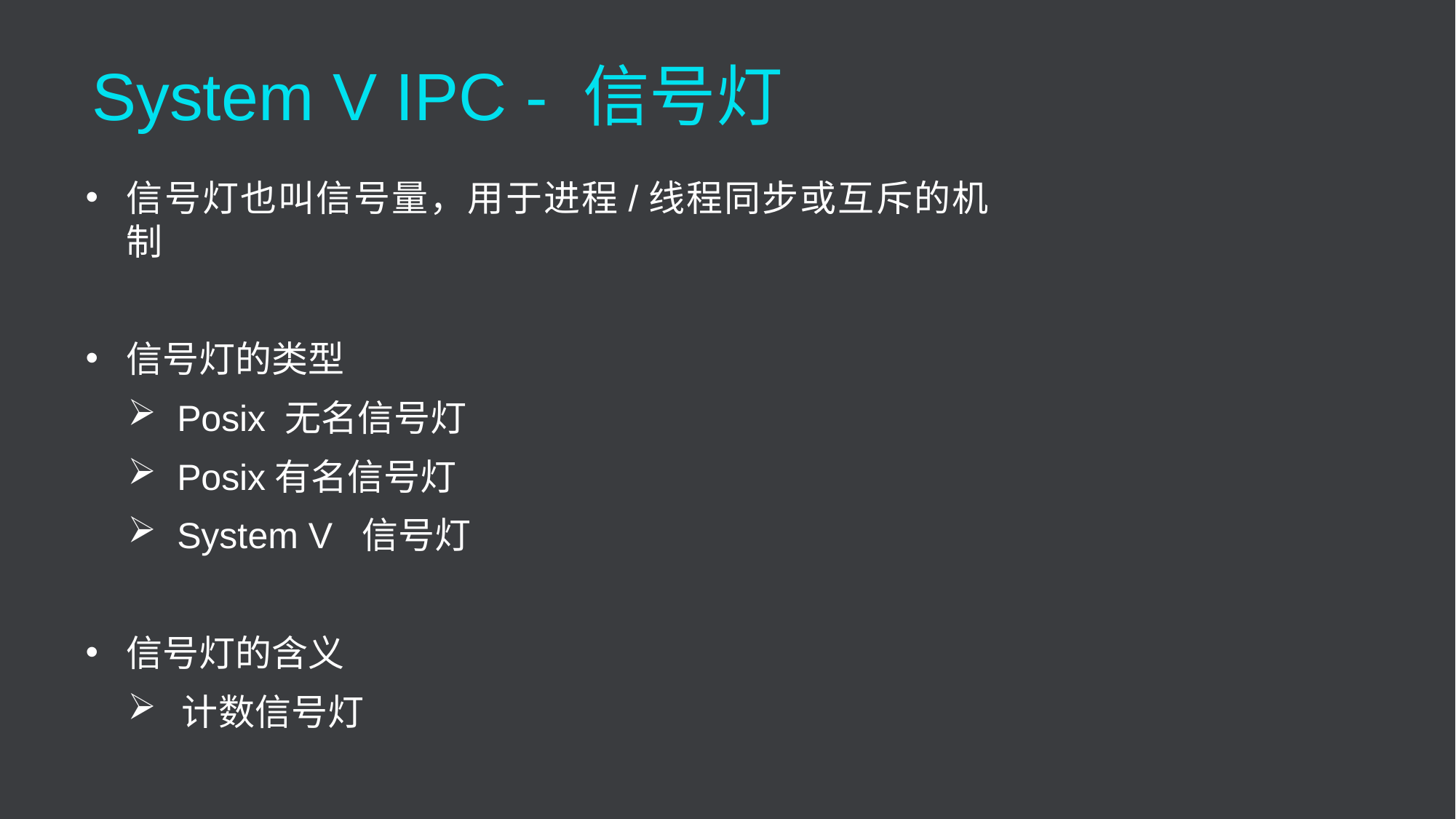

System V IPC - 信号灯

信号灯也叫信号量，用于进程/线程同步或互斥的机制

信号灯的类型
  Posix 无名信号灯
  Posix有名信号灯
  System V  信号灯

信号灯的含义
  计数信号灯